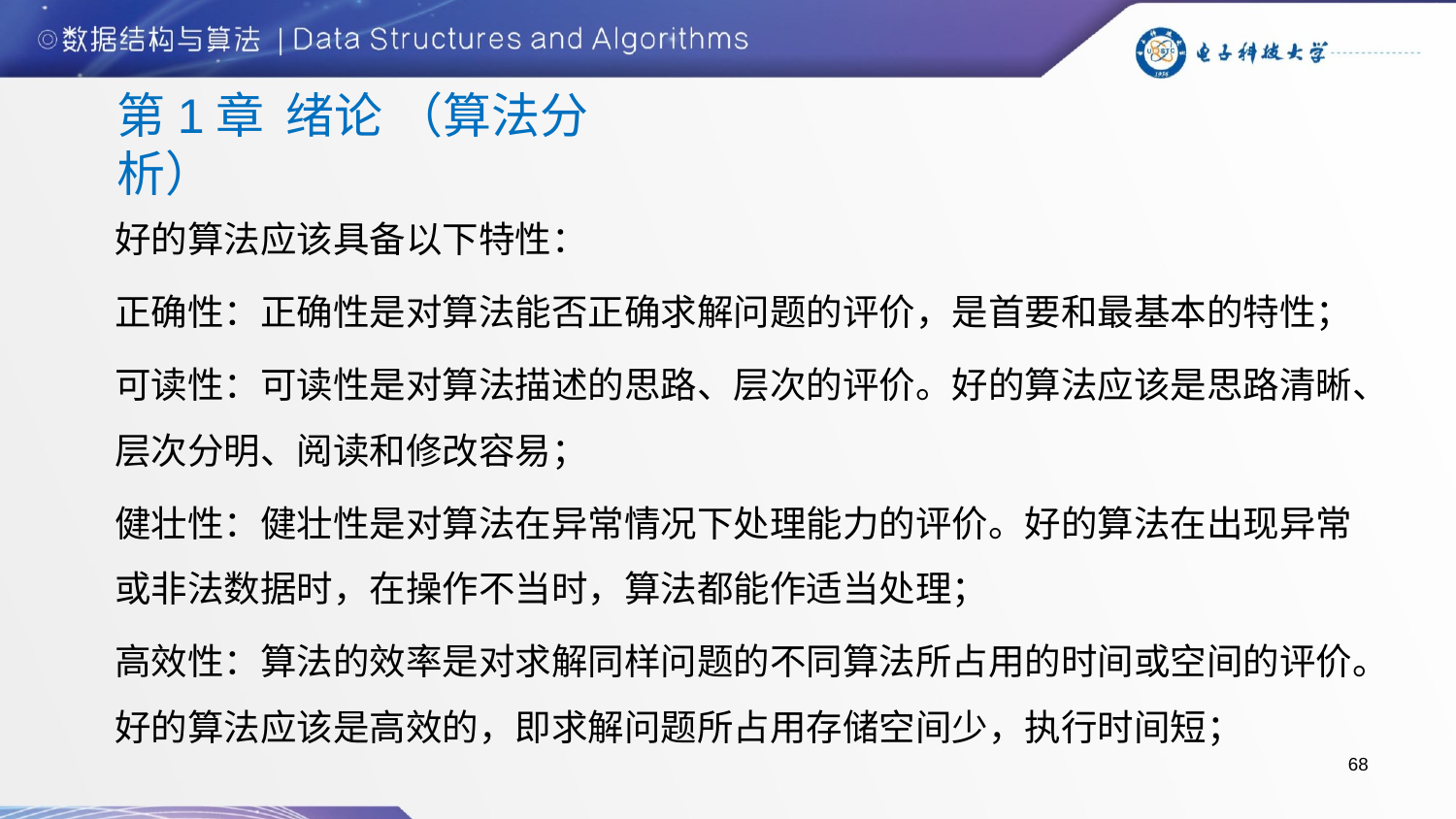

68
第1章  绪论 （算法分析）
好的算法应该具备以下特性：
正确性：正确性是对算法能否正确求解问题的评价，是首要和最基本的特性；
可读性：可读性是对算法描述的思路、层次的评价。好的算法应该是思路清晰、层次分明、阅读和修改容易；
健壮性：健壮性是对算法在异常情况下处理能力的评价。好的算法在出现异常或非法数据时，在操作不当时，算法都能作适当处理；
高效性：算法的效率是对求解同样问题的不同算法所占用的时间或空间的评价。好的算法应该是高效的，即求解问题所占用存储空间少，执行时间短；